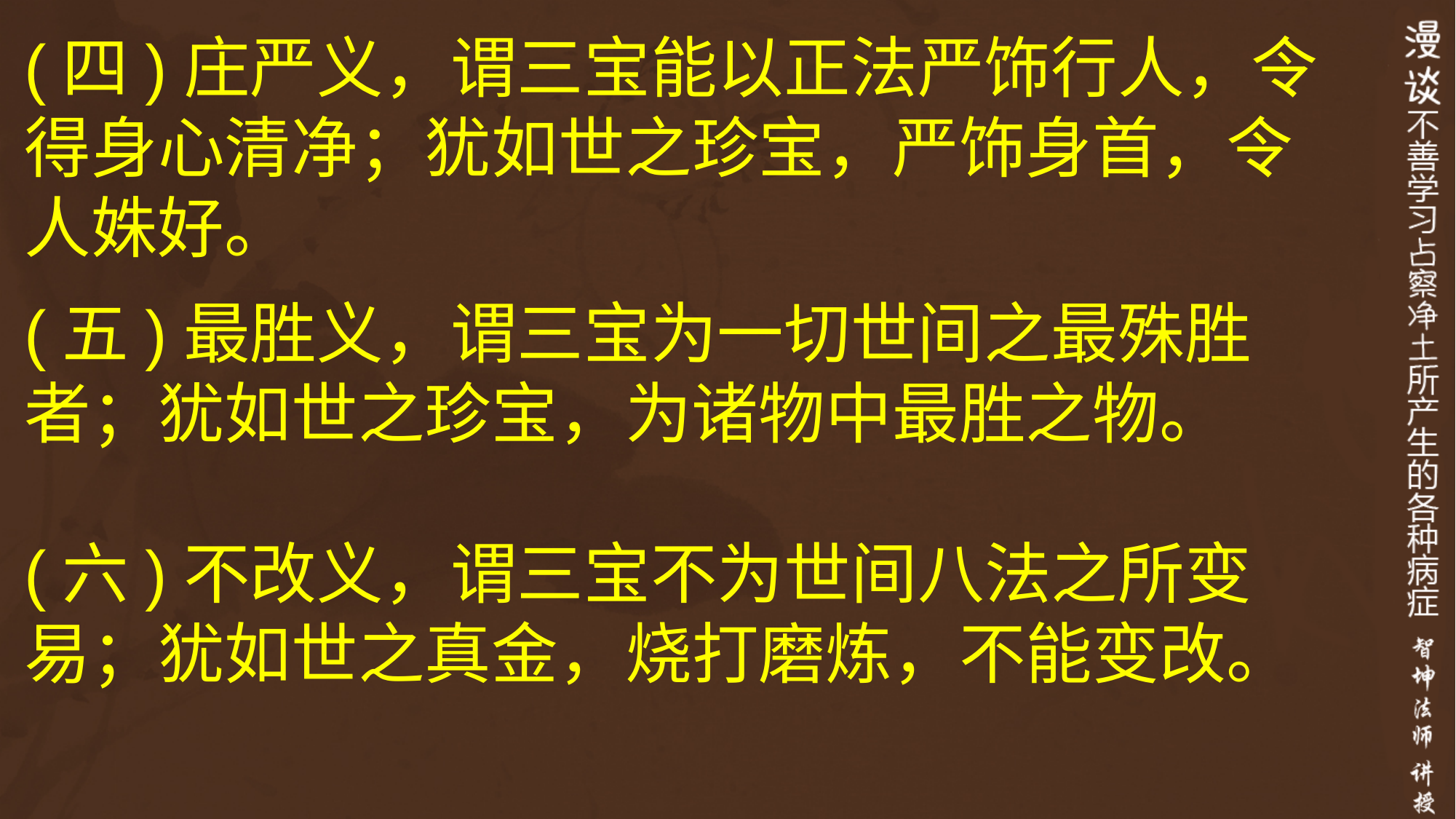

(四)庄严义，谓三宝能以正法严饰行人，令得身心清净；犹如世之珍宝，严饰身首，令人姝好。

(五)最胜义，谓三宝为一切世间之最殊胜者；犹如世之珍宝，为诸物中最胜之物。
(六)不改义，谓三宝不为世间八法之所变易；犹如世之真金，烧打磨炼，不能变改。